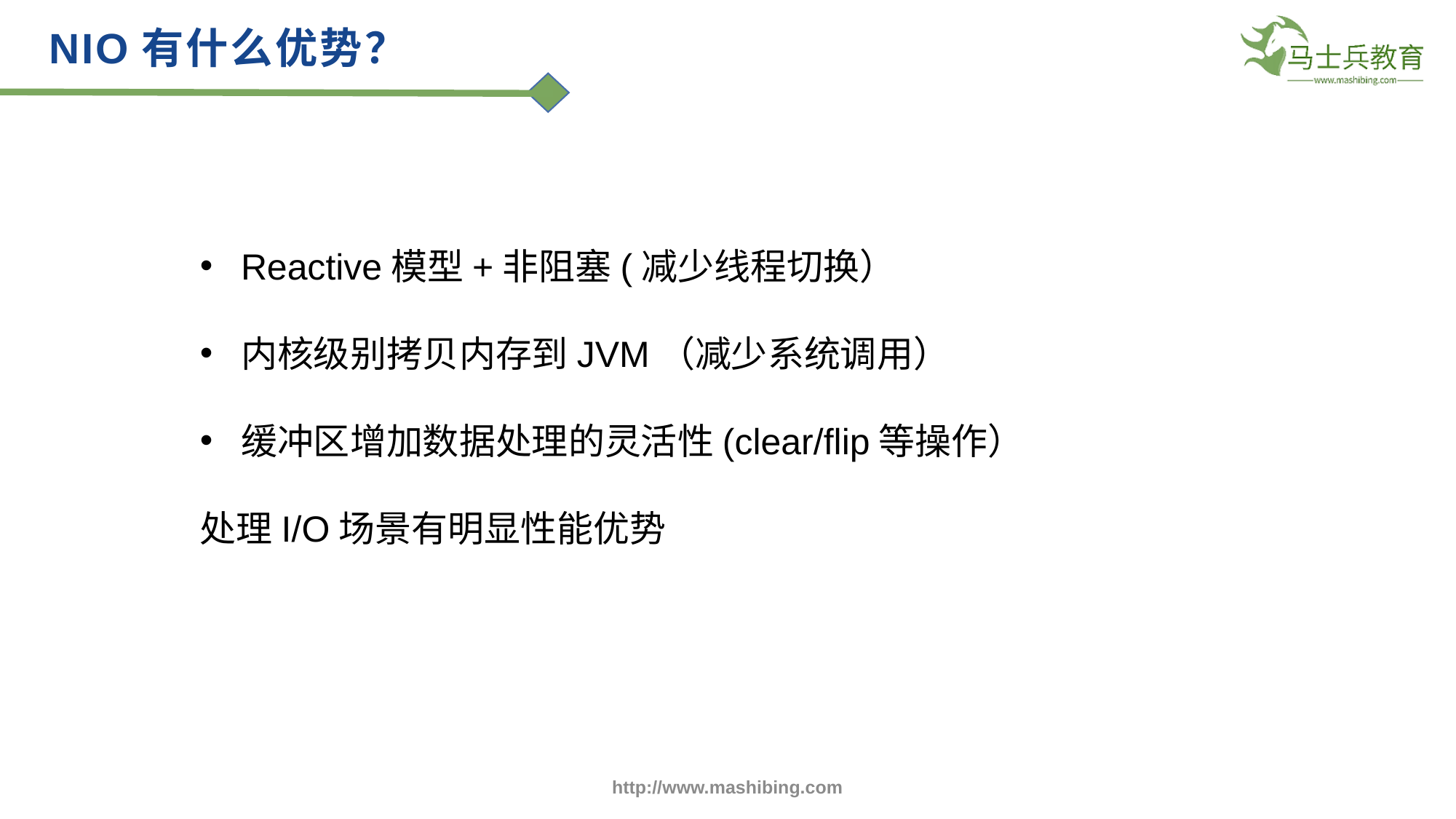

NIO有什么优势？
Reactive模型+非阻塞(减少线程切换）
内核级别拷贝内存到JVM（减少系统调用）
缓冲区增加数据处理的灵活性(clear/flip等操作）
处理I/O场景有明显性能优势